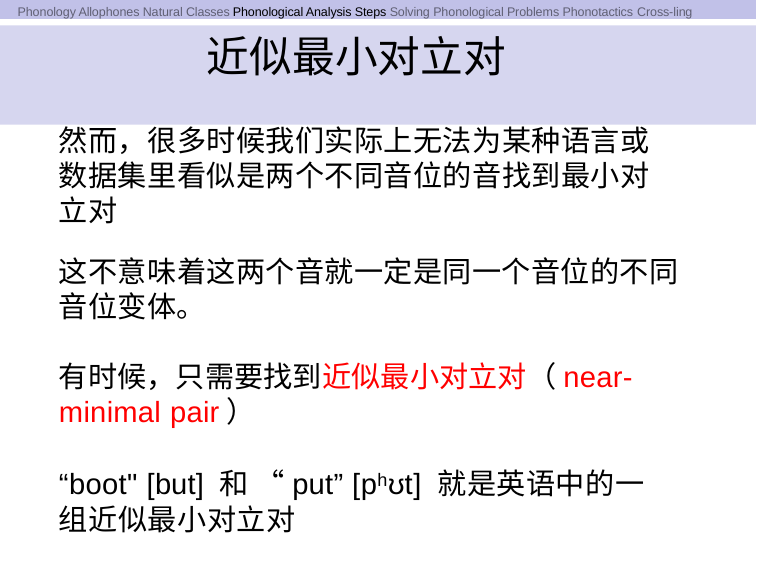

Phonology Allophones Natural Classes Phonological Analysis Steps Solving Phonological Problems Phonotactics Cross-ling
# 近似最小对立对
然而，很多时候我们实际上无法为某种语言或数据集里看似是两个不同音位的音找到最小对立对
这不意味着这两个音就一定是同一个音位的不同音位变体。

有时候，只需要找到近似最小对立对（near-minimal pair）

“boot" [but] 和 “put” [phʊt] 就是英语中的一组近似最小对立对